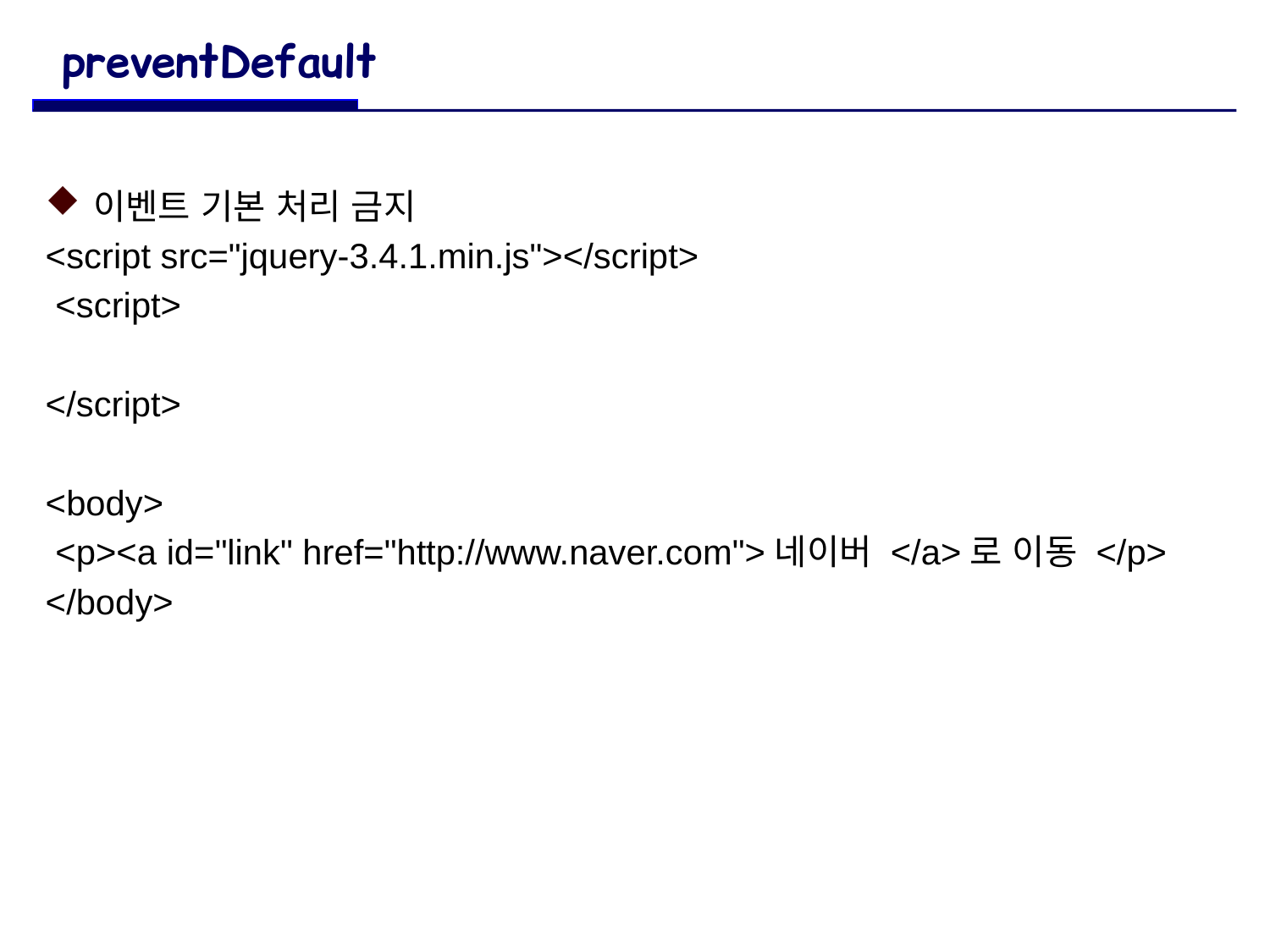

# preventDefault
이벤트 기본 처리 금지
<script src="jquery-3.4.1.min.js"></script>
 <script>

</script>

<body>
 <p><a id="link" href="http://www.naver.com">네이버 </a>로 이동 </p>
</body>